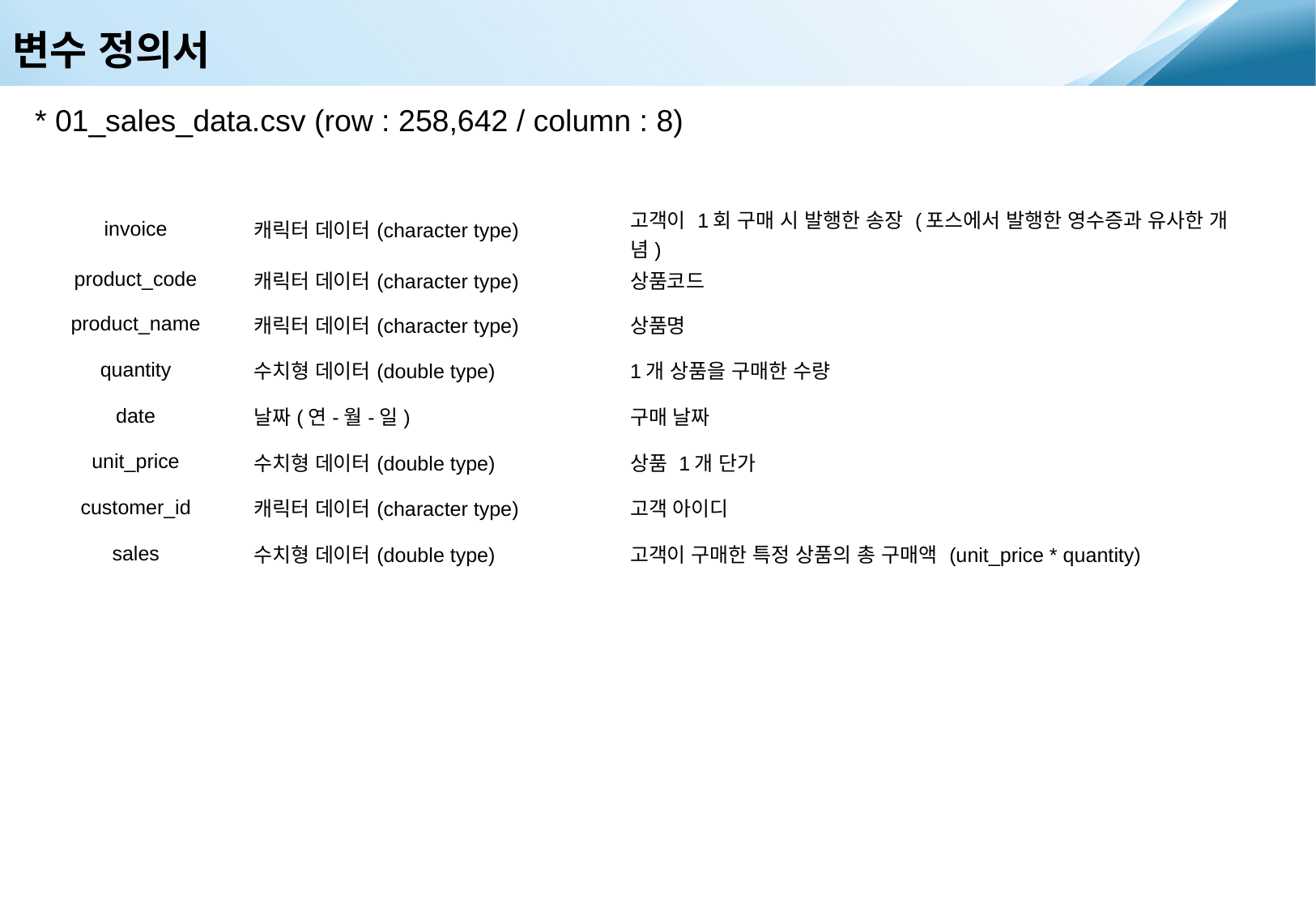

변수 정의서
* 01_sales_data.csv (row : 258,642 / column : 8)
| 변수명 | 타입 | 설명 |
| --- | --- | --- |
| invoice | 캐릭터 데이터(character type) | 고객이 1회 구매 시 발행한 송장 (포스에서 발행한 영수증과 유사한 개념) |
| product\_code | 캐릭터 데이터(character type) | 상품코드 |
| product\_name | 캐릭터 데이터(character type) | 상품명 |
| quantity | 수치형 데이터(double type) | 1개 상품을 구매한 수량 |
| date | 날짜(연-월-일) | 구매 날짜 |
| unit\_price | 수치형 데이터(double type) | 상품 1개 단가 |
| customer\_id | 캐릭터 데이터(character type) | 고객 아이디 |
| sales | 수치형 데이터(double type) | 고객이 구매한 특정 상품의 총 구매액 (unit\_price \* quantity) |